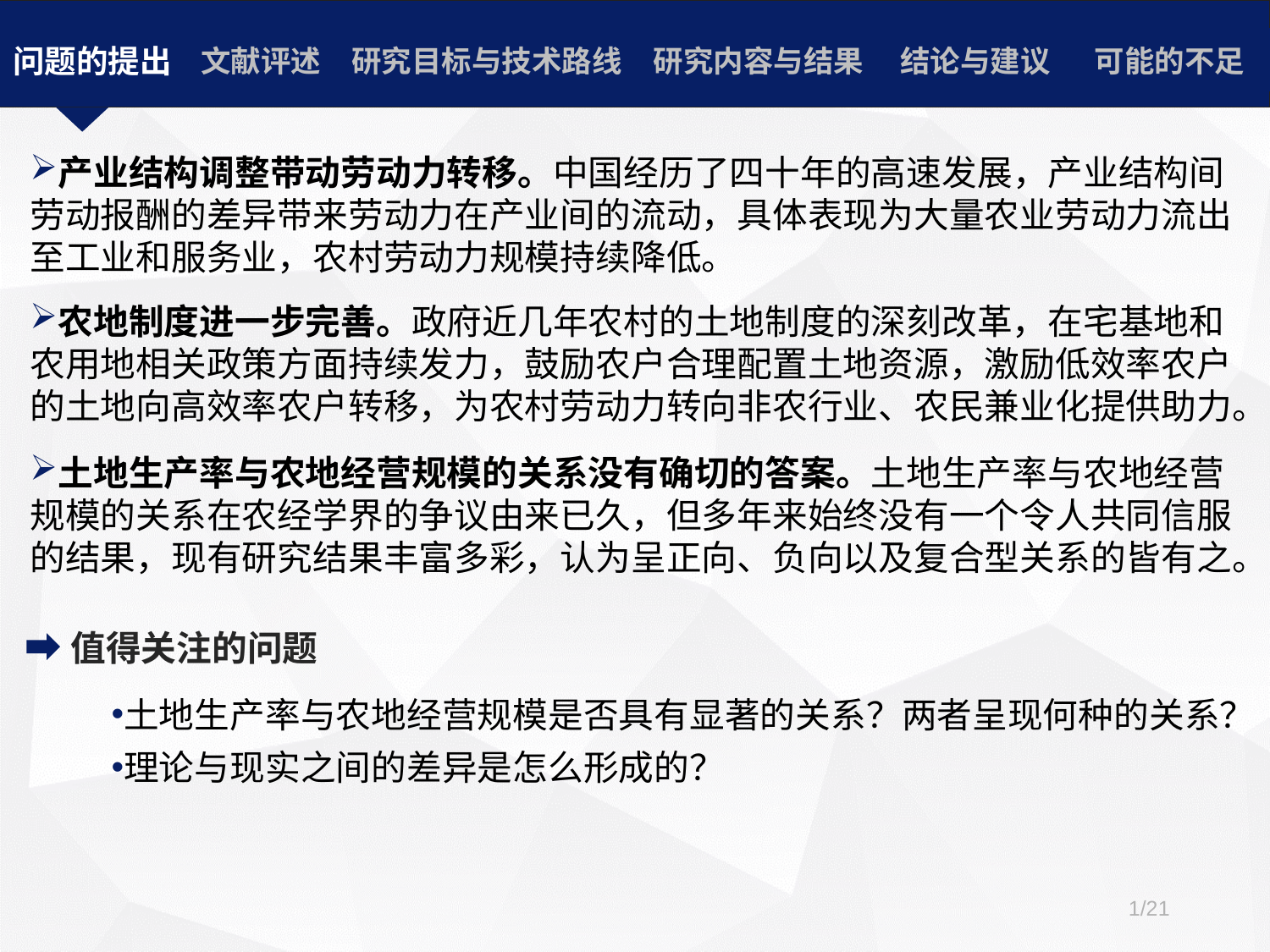

| 问题的提出 | 文献评述 | 研究目标与技术路线 | 研究内容与结果 | 结论与建议 | 可能的不足 |
| --- | --- | --- | --- | --- | --- |

产业结构调整带动劳动力转移。中国经历了四十年的高速发展，产业结构间劳动报酬的差异带来劳动力在产业间的流动，具体表现为大量农业劳动力流出至工业和服务业，农村劳动力规模持续降低。
农地制度进一步完善。政府近几年农村的土地制度的深刻改革，在宅基地和农用地相关政策方面持续发力，鼓励农户合理配置土地资源，激励低效率农户的土地向高效率农户转移，为农村劳动力转向非农行业、农民兼业化提供助力。
土地生产率与农地经营规模的关系没有确切的答案。土地生产率与农地经营规模的关系在农经学界的争议由来已久，但多年来始终没有一个令人共同信服的结果，现有研究结果丰富多彩，认为呈正向、负向以及复合型关系的皆有之。
值得关注的问题

土地生产率与农地经营规模是否具有显著的关系？两者呈现何种的关系？
理论与现实之间的差异是怎么形成的？
1/21